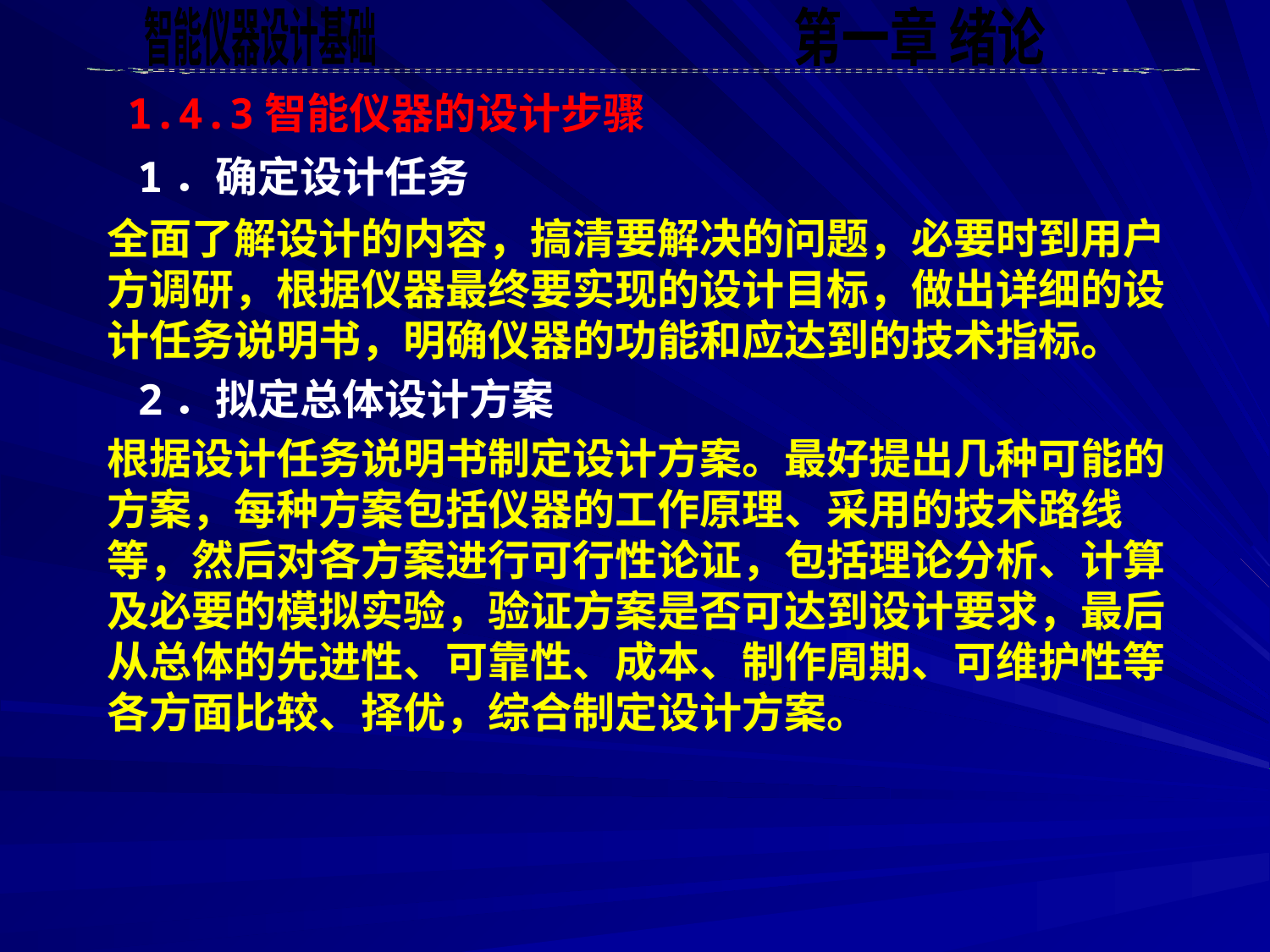

1.4.3智能仪器的设计步骤
1．确定设计任务
全面了解设计的内容，搞清要解决的问题，必要时到用户方调研，根据仪器最终要实现的设计目标，做出详细的设计任务说明书，明确仪器的功能和应达到的技术指标。
2．拟定总体设计方案
根据设计任务说明书制定设计方案。最好提出几种可能的方案，每种方案包括仪器的工作原理、采用的技术路线等，然后对各方案进行可行性论证，包括理论分析、计算及必要的模拟实验，验证方案是否可达到设计要求，最后从总体的先进性、可靠性、成本、制作周期、可维护性等各方面比较、择优，综合制定设计方案。